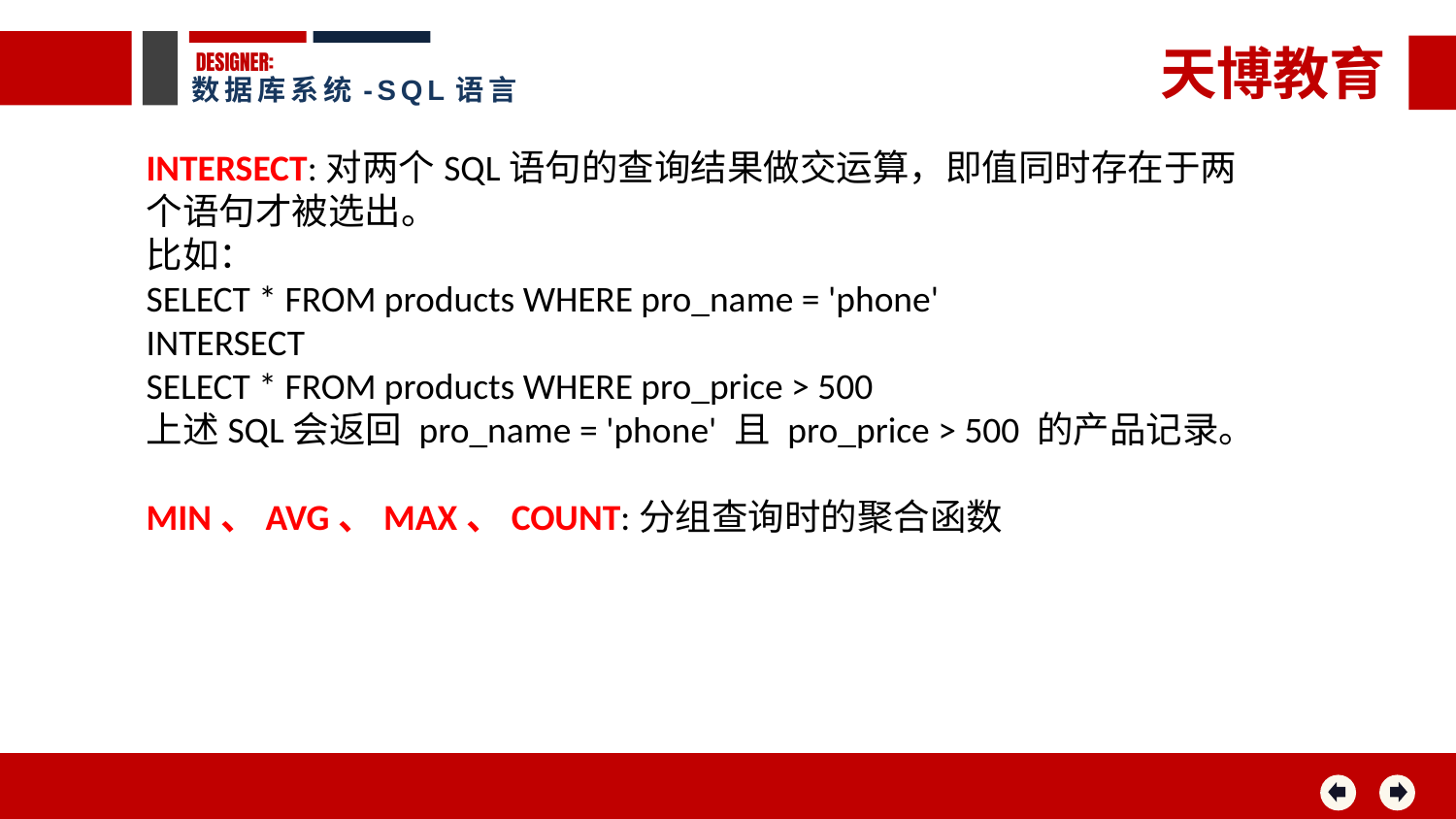

天博教育
DESIGNER:
数据库系统-SQL语言
INTERSECT:对两个SQL语句的查询结果做交运算，即值同时存在于两个语句才被选出。
比如：
SELECT * FROM products WHERE pro_name = 'phone'
INTERSECT
SELECT * FROM products WHERE pro_price > 500
上述SQL会返回 pro_name = 'phone' 且 pro_price > 500 的产品记录。

MIN、AVG、MAX、COUNT:分组查询时的聚合函数